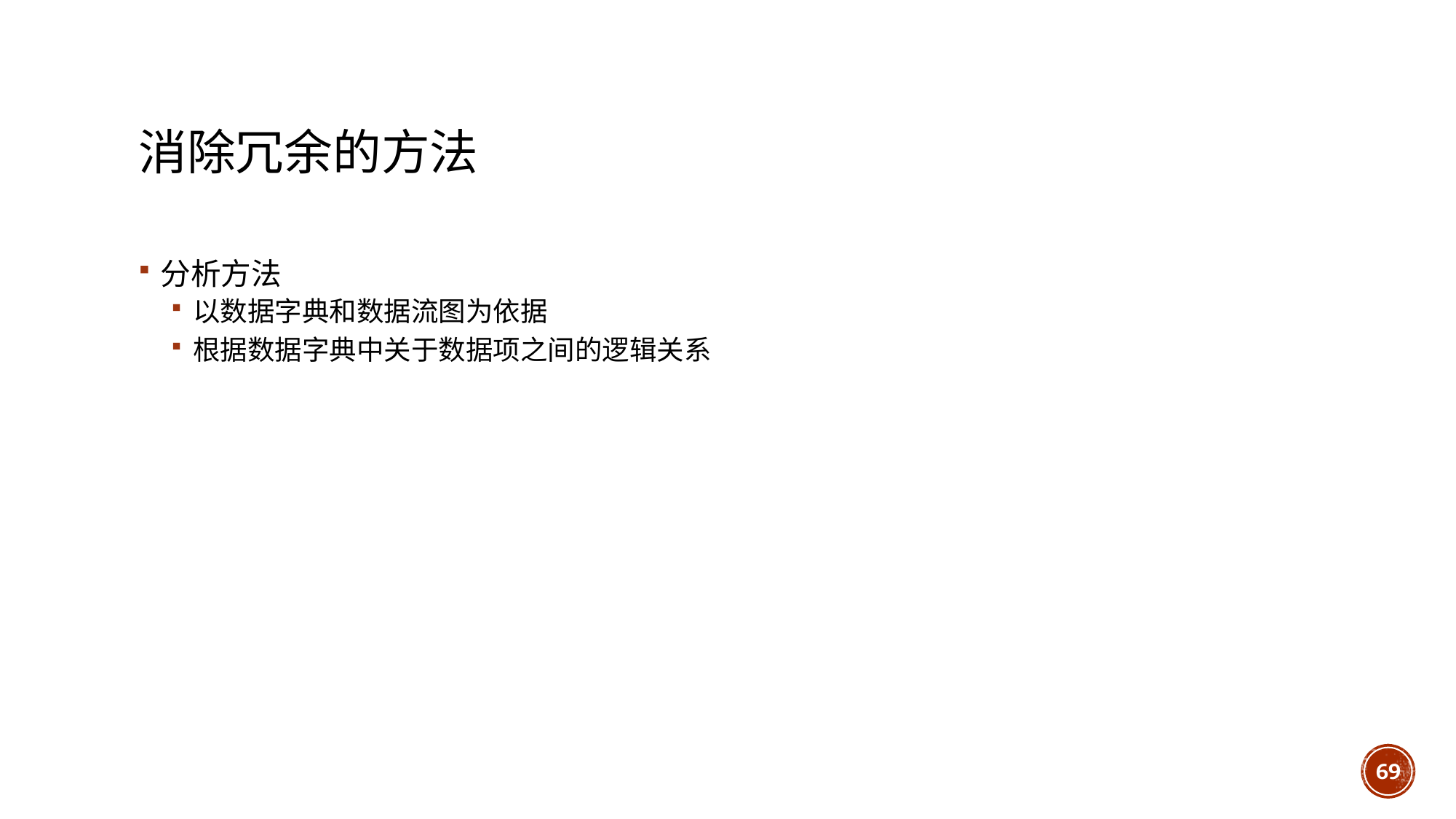

# 消除冗余的方法
分析方法
以数据字典和数据流图为依据
根据数据字典中关于数据项之间的逻辑关系
69